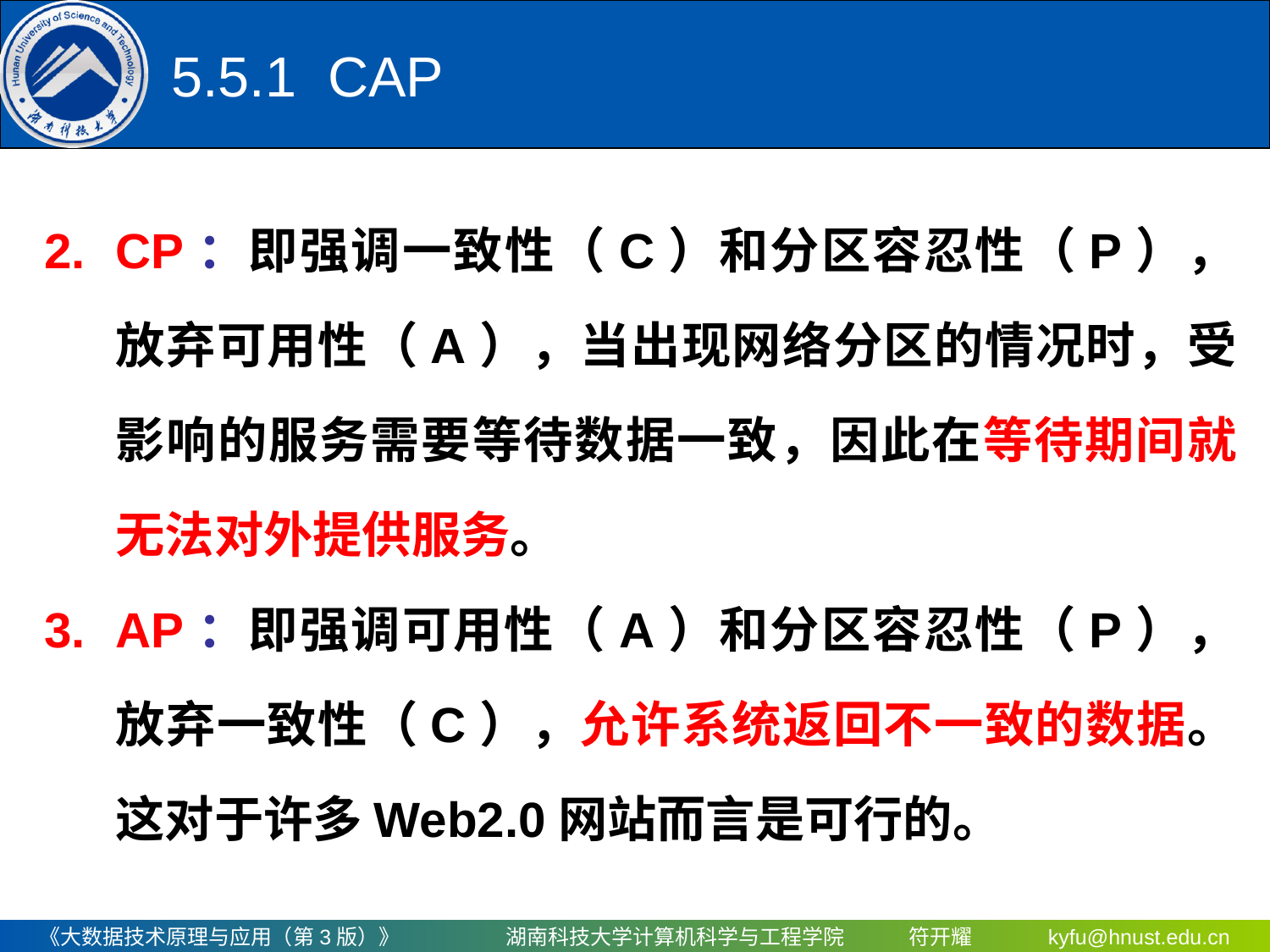

5.5.1  CAP
CP：即强调一致性（C）和分区容忍性（P），放弃可用性（A），当出现网络分区的情况时，受影响的服务需要等待数据一致，因此在等待期间就无法对外提供服务。
AP：即强调可用性（A）和分区容忍性（P），放弃一致性（C），允许系统返回不一致的数据。这对于许多Web2.0网站而言是可行的。